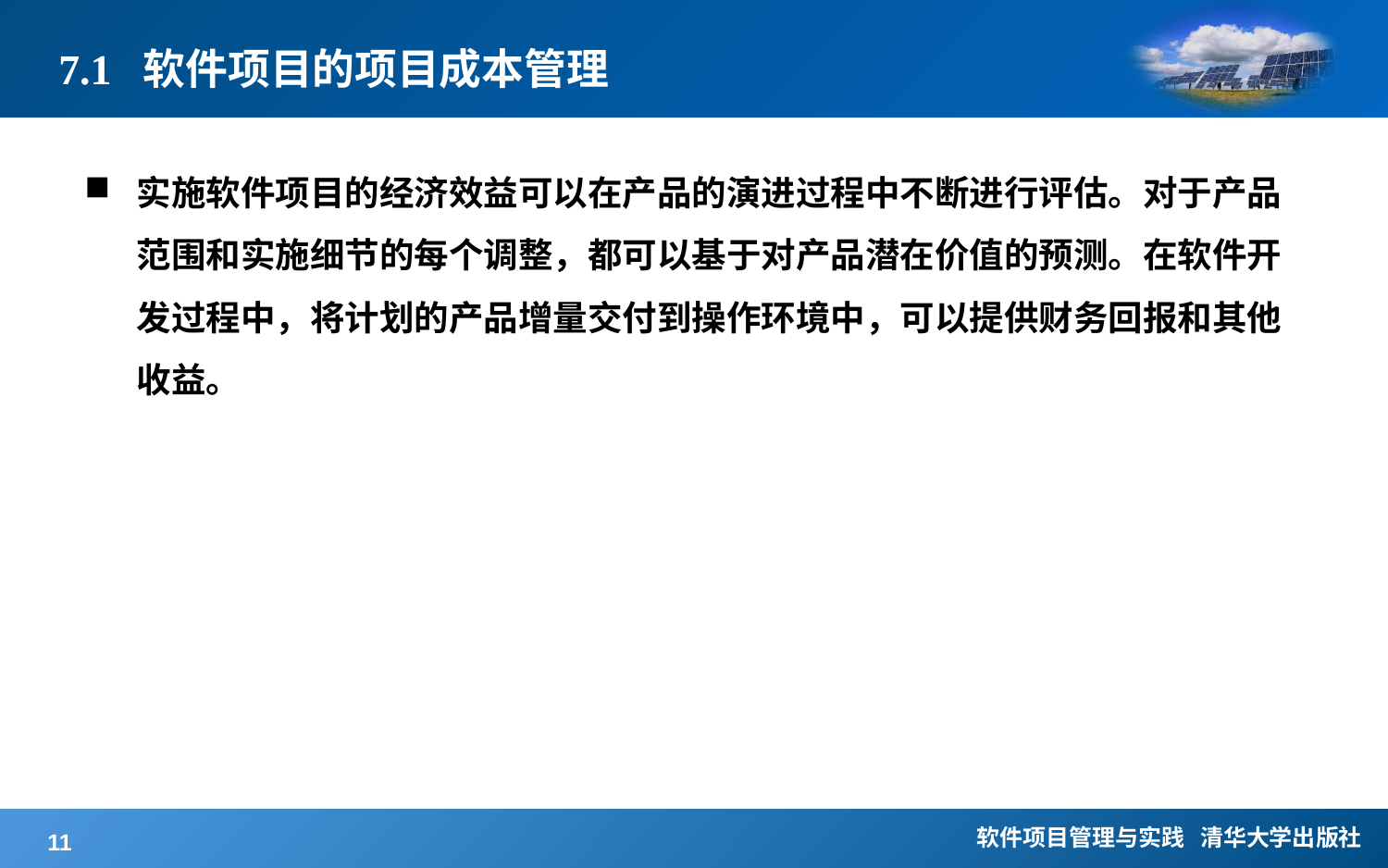

# 7.1  软件项目的项目成本管理
实施软件项目的经济效益可以在产品的演进过程中不断进行评估。对于产品范围和实施细节的每个调整，都可以基于对产品潜在价值的预测。在软件开发过程中，将计划的产品增量交付到操作环境中，可以提供财务回报和其他收益。